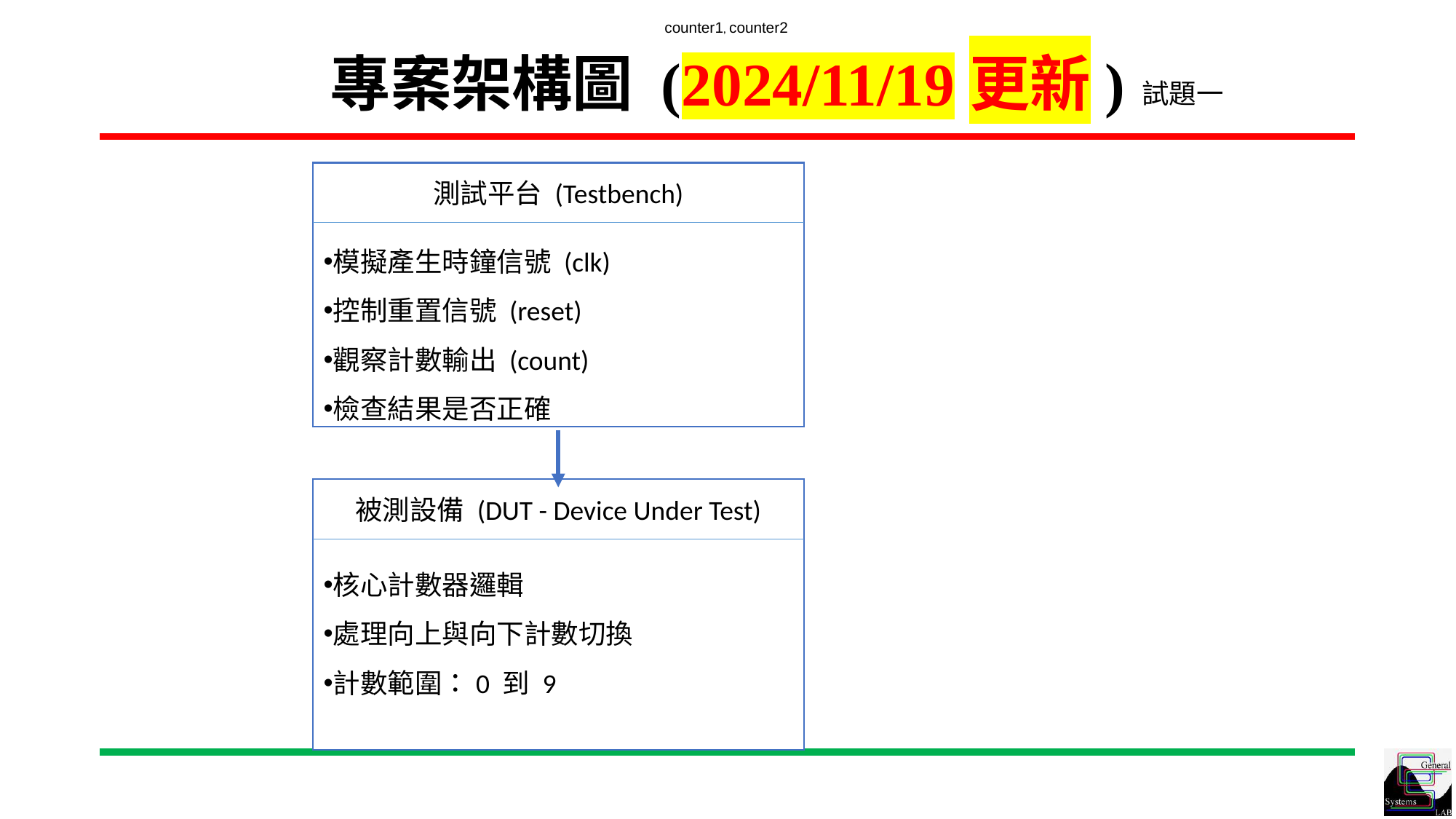

counter1, counter2
# 專案架構圖 (2024/11/19更新)
試題一

測試平台 (Testbench)
模擬產生時鐘信號 (clk)
控制重置信號 (reset)
觀察計數輸出 (count)
檢查結果是否正確

被測設備 (DUT - Device Under Test)
核心計數器邏輯
處理向上與向下計數切換
計數範圍：0 到 9